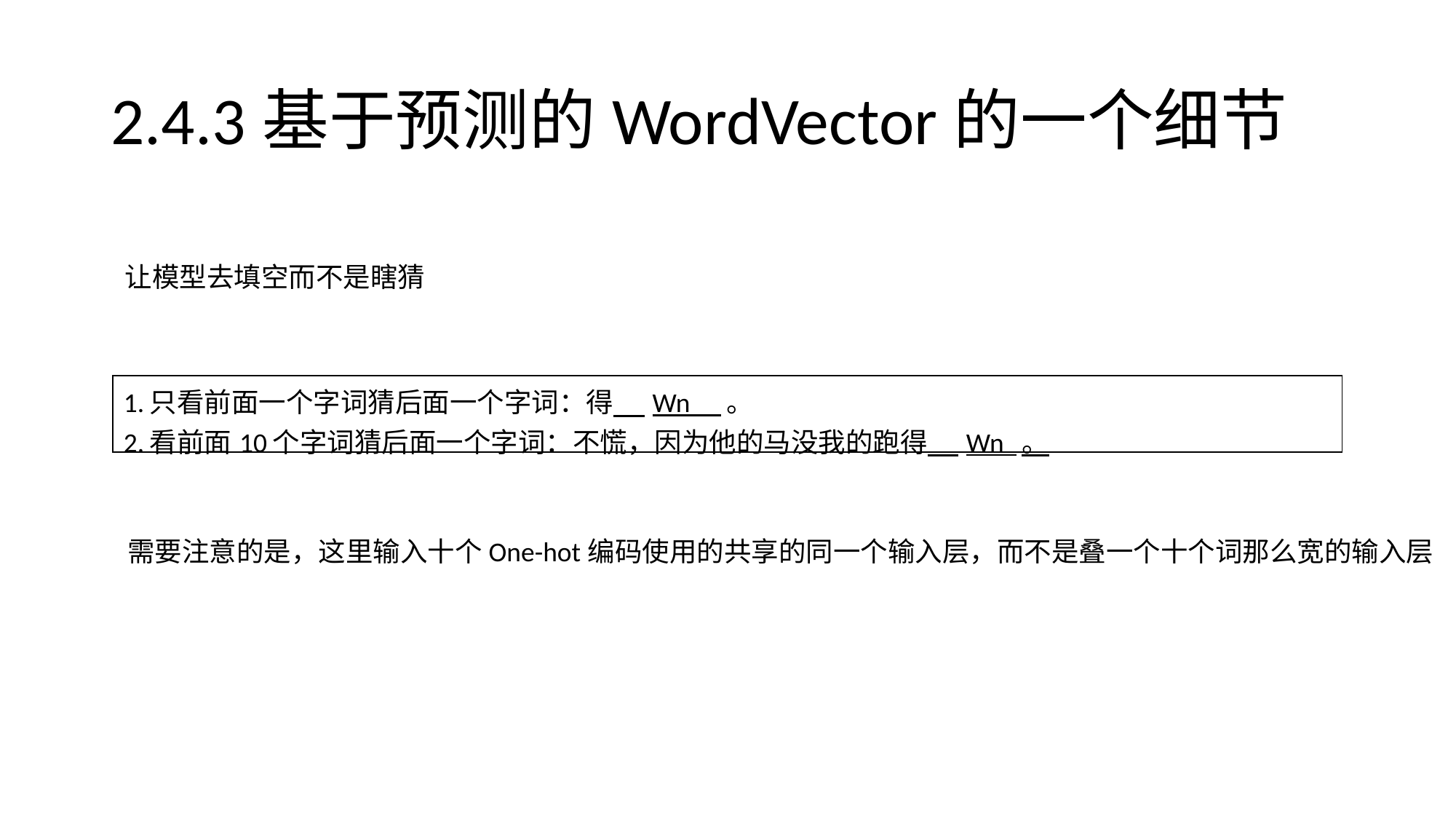

# 2.4.3基于预测的WordVector的一个细节
让模型去填空而不是瞎猜
| 1.只看前面一个字词猜后面一个字词：得 Wn 。 2.看前面10个字词猜后面一个字词：不慌，因为他的马没我的跑得 Wn 。 |
| --- |
需要注意的是，这里输入十个One-hot编码使用的共享的同一个输入层，而不是叠一个十个词那么宽的输入层